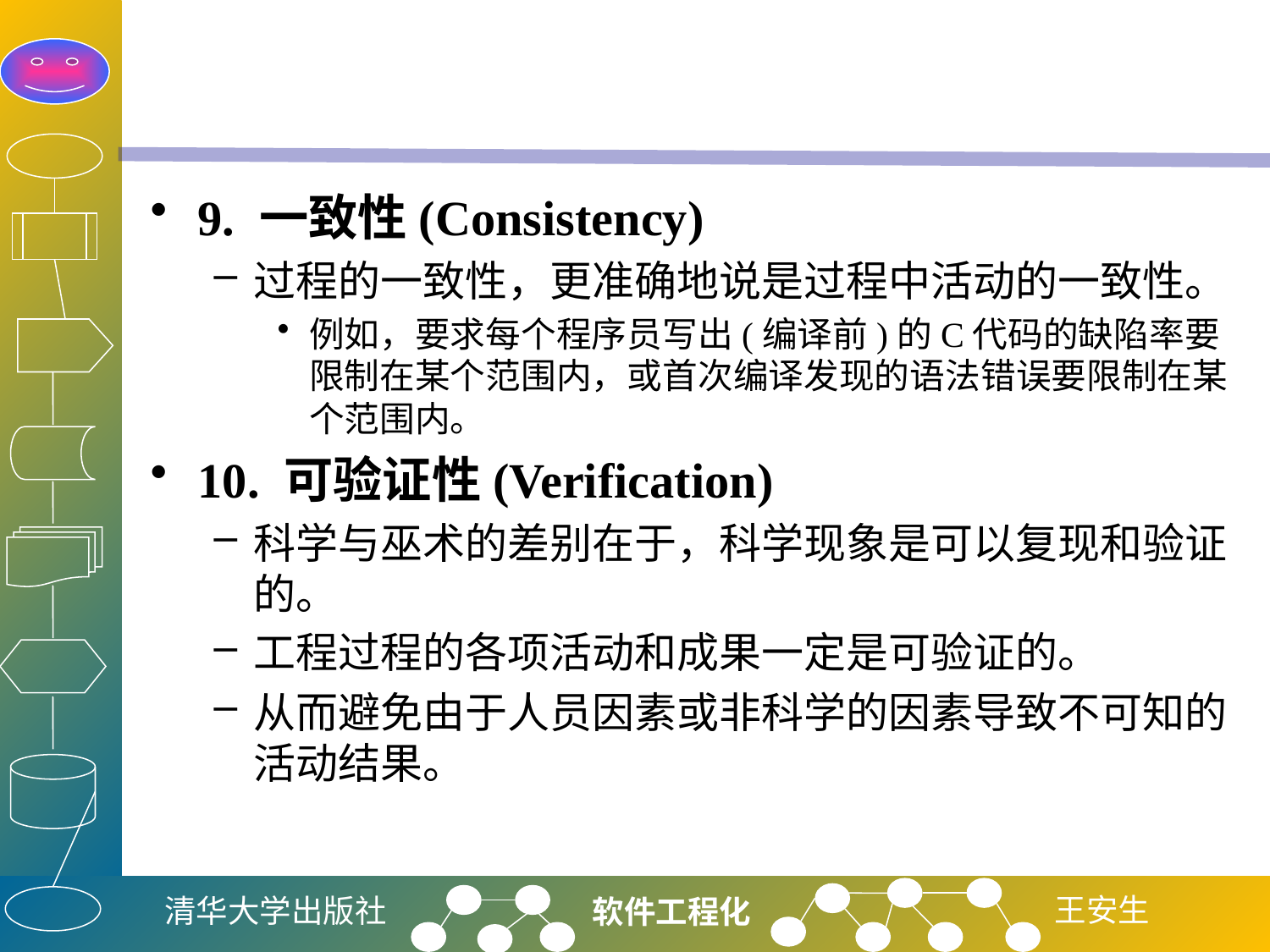

#
9. 一致性(Consistency)
过程的一致性，更准确地说是过程中活动的一致性。
例如，要求每个程序员写出(编译前)的C代码的缺陷率要限制在某个范围内，或首次编译发现的语法错误要限制在某个范围内。
10. 可验证性(Verification)
科学与巫术的差别在于，科学现象是可以复现和验证的。
工程过程的各项活动和成果一定是可验证的。
从而避免由于人员因素或非科学的因素导致不可知的活动结果。